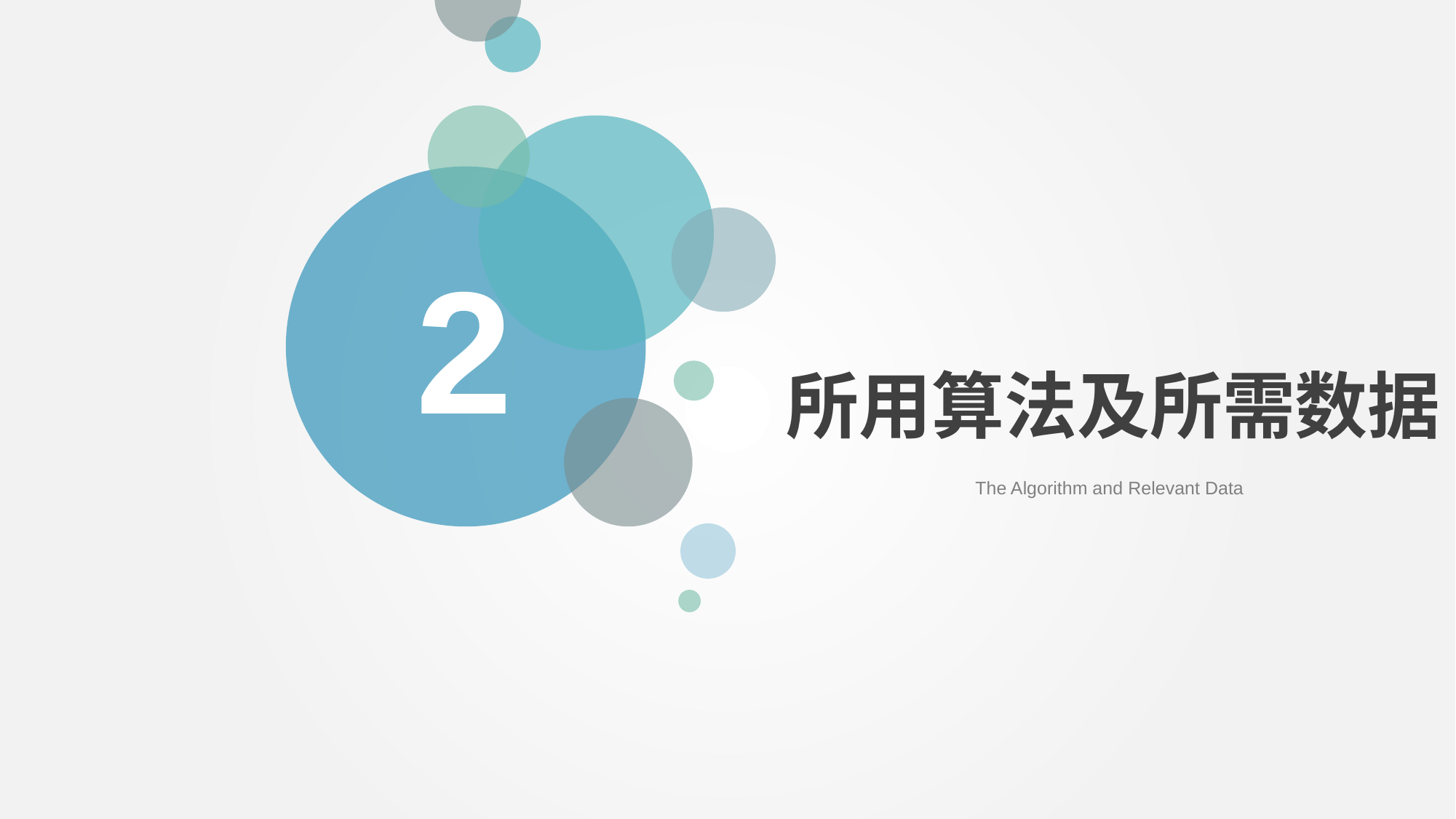

2
所用算法及所需数据
The Algorithm and Relevant Data